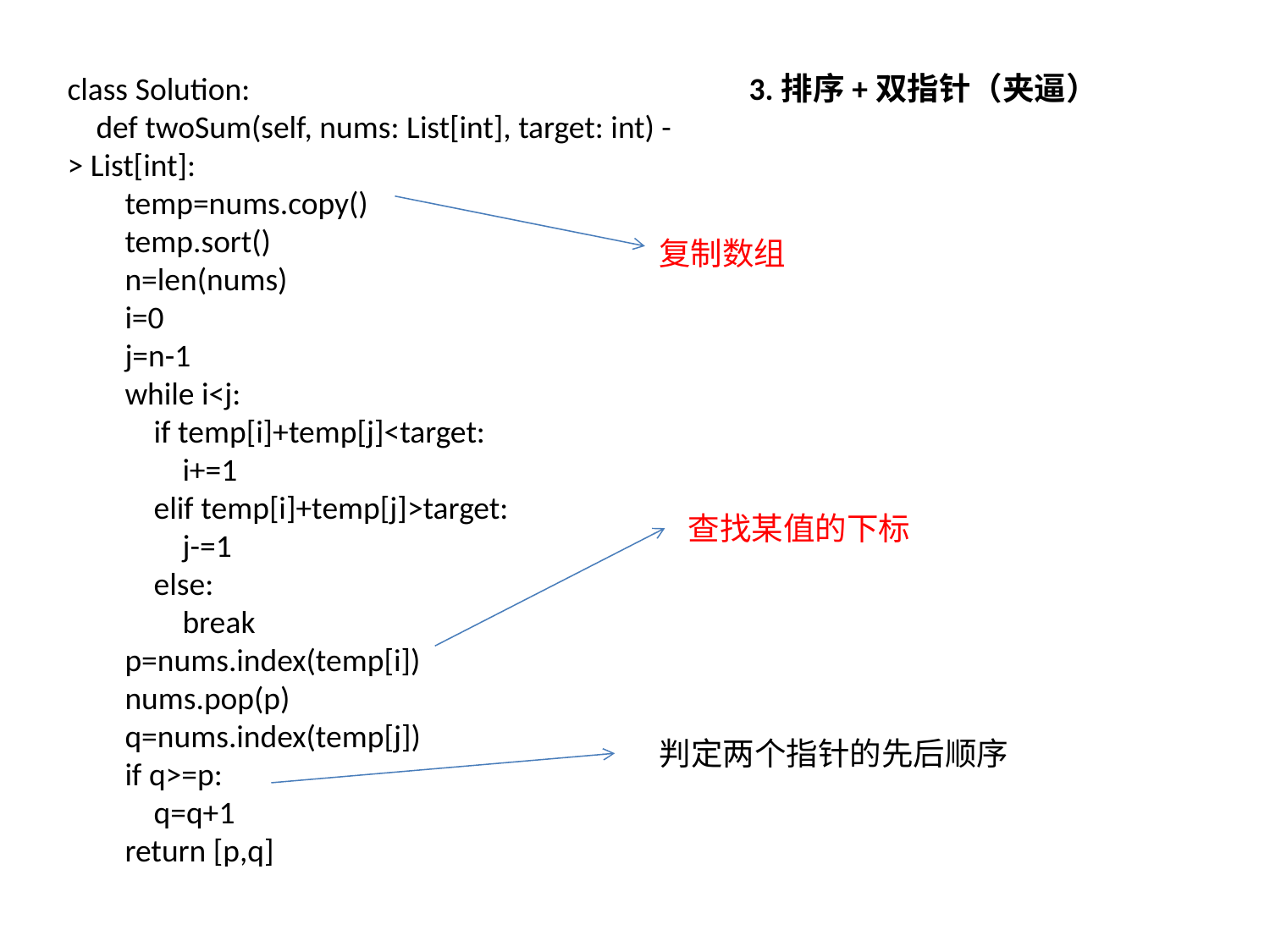

class Solution:
    def twoSum(self, nums: List[int], target: int) -> List[int]:
        temp=nums.copy()
        temp.sort()
        n=len(nums)
        i=0
        j=n-1
        while i<j:
            if temp[i]+temp[j]<target:
                i+=1
            elif temp[i]+temp[j]>target:
                j-=1
            else:
                break
        p=nums.index(temp[i])
        nums.pop(p)
        q=nums.index(temp[j])
        if q>=p:
            q=q+1
        return [p,q]
3.排序+双指针（夹逼）
复制数组
查找某值的下标
判定两个指针的先后顺序